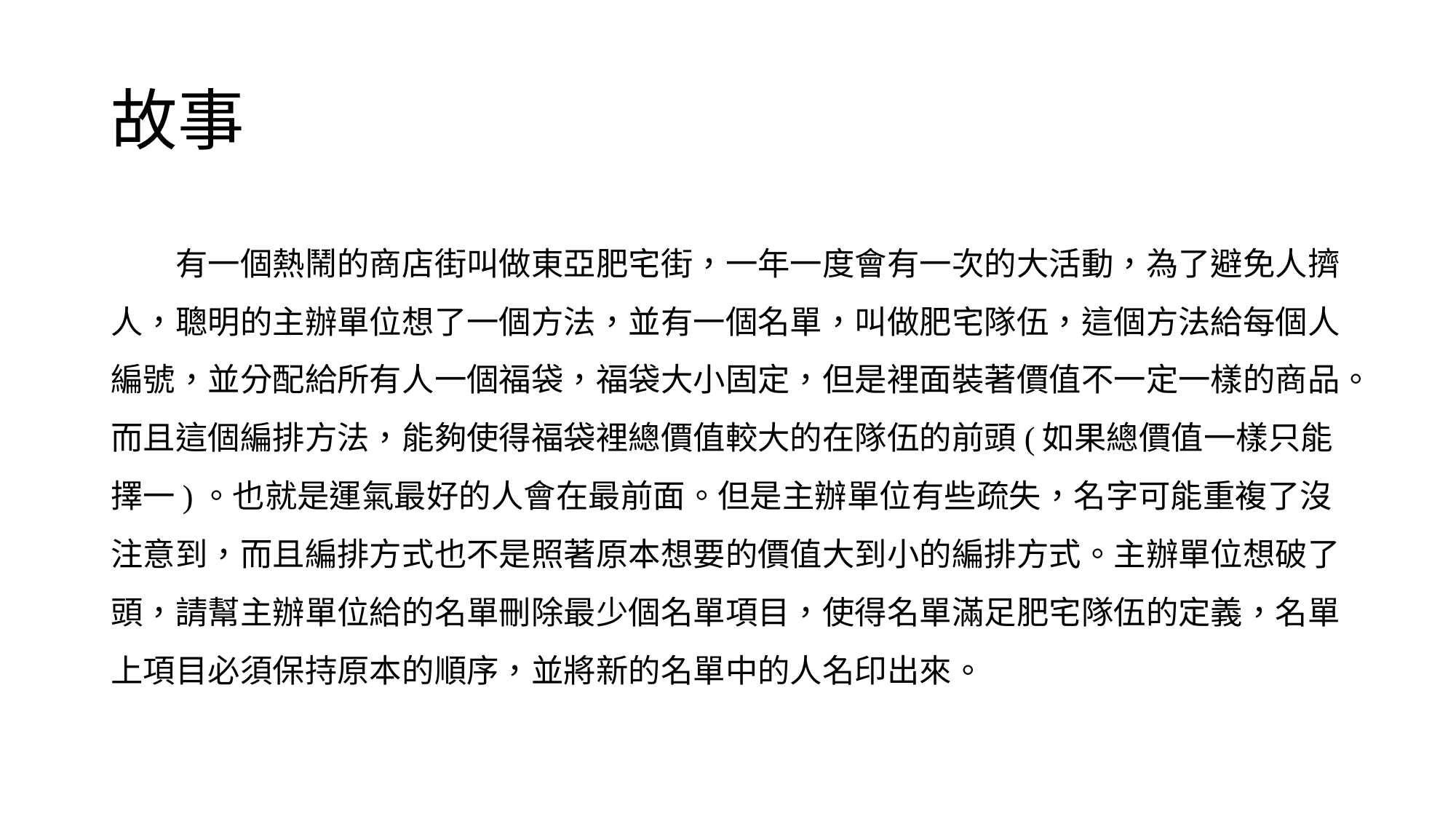

# 故事
　　有一個熱鬧的商店街叫做東亞肥宅街，一年一度會有一次的大活動，為了避免人擠人，聰明的主辦單位想了一個方法，並有一個名單，叫做肥宅隊伍，這個方法給每個人編號，並分配給所有人一個福袋，福袋大小固定，但是裡面裝著價值不一定一樣的商品。而且這個編排方法，能夠使得福袋裡總價值較大的在隊伍的前頭(如果總價值一樣只能擇一)。也就是運氣最好的人會在最前面。但是主辦單位有些疏失，名字可能重複了沒注意到，而且編排方式也不是照著原本想要的價值大到小的編排方式。主辦單位想破了頭，請幫主辦單位給的名單刪除最少個名單項目，使得名單滿足肥宅隊伍的定義，名單上項目必須保持原本的順序，並將新的名單中的人名印出來。